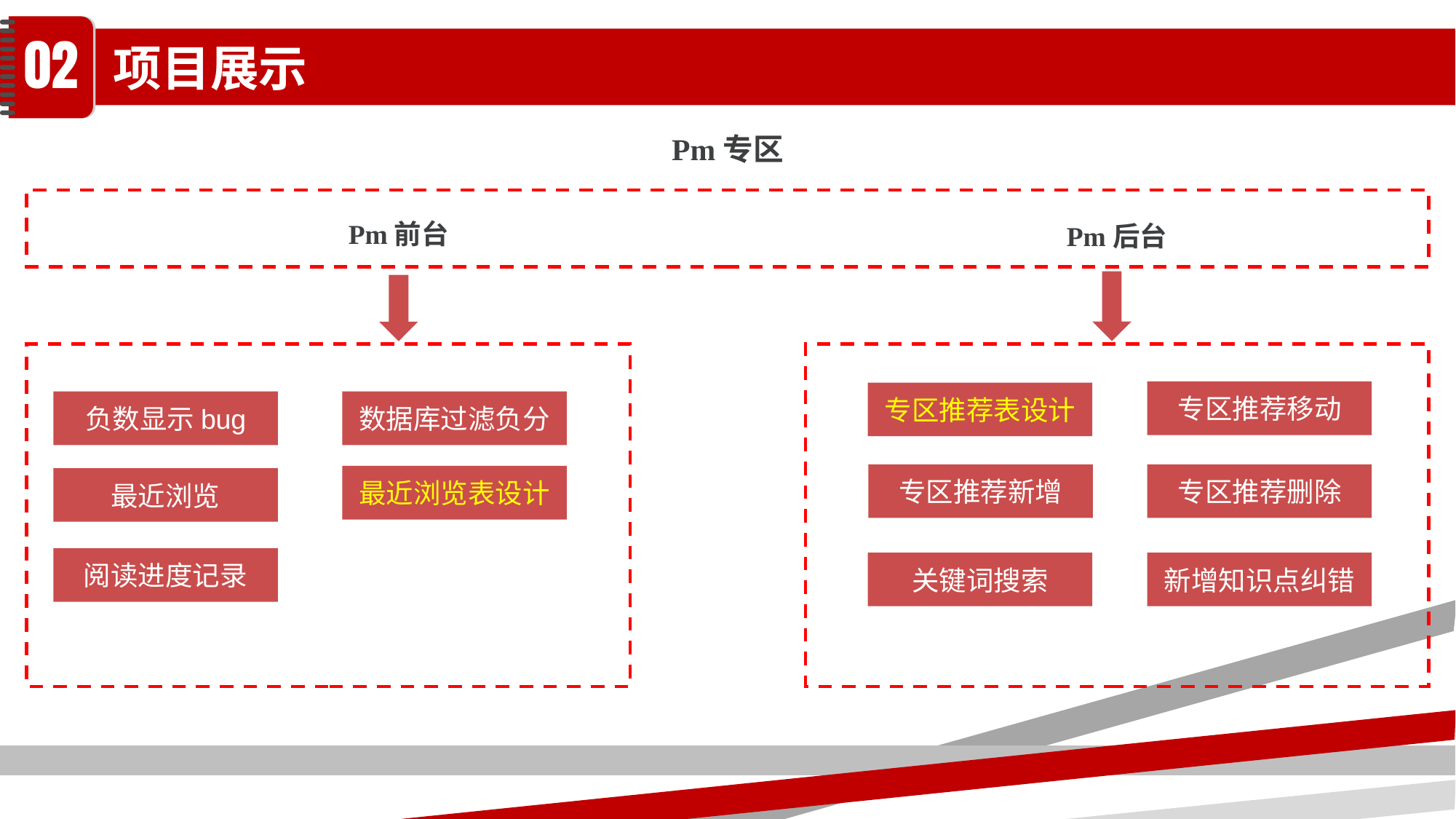

02
项目展示
Pm专区

Pm前台
Pm后台

专区推荐移动
专区推荐表设计
负数显示bug
数据库过滤负分
专区推荐新增
专区推荐删除
最近浏览表设计
最近浏览
阅读进度记录
关键词搜索
新增知识点纠错